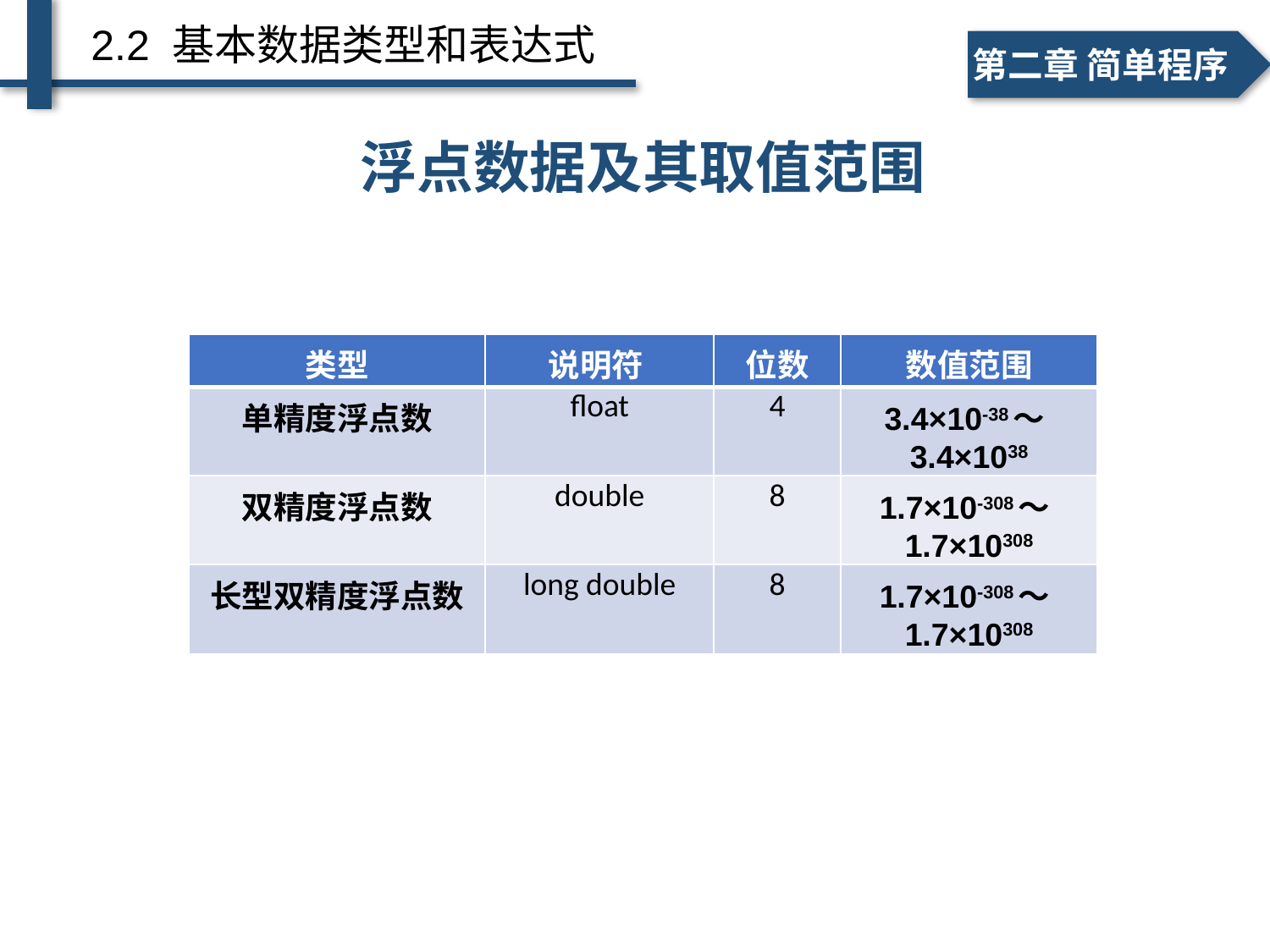

2.2 基本数据类型和表达式
一、个人简介
二、学术成绩

第二章 简单程序

浮点数据及其取值范围
| 类型 | 说明符 | 位数 | 数值范围 |
| --- | --- | --- | --- |
| 单精度浮点数 | float | 4 | 3.4×10-38～3.4×1038 |
| 双精度浮点数 | double | 8 | 1.7×10-308～1.7×10308 |
| 长型双精度浮点数 | long double | 8 | 1.7×10-308～1.7×10308 |

13